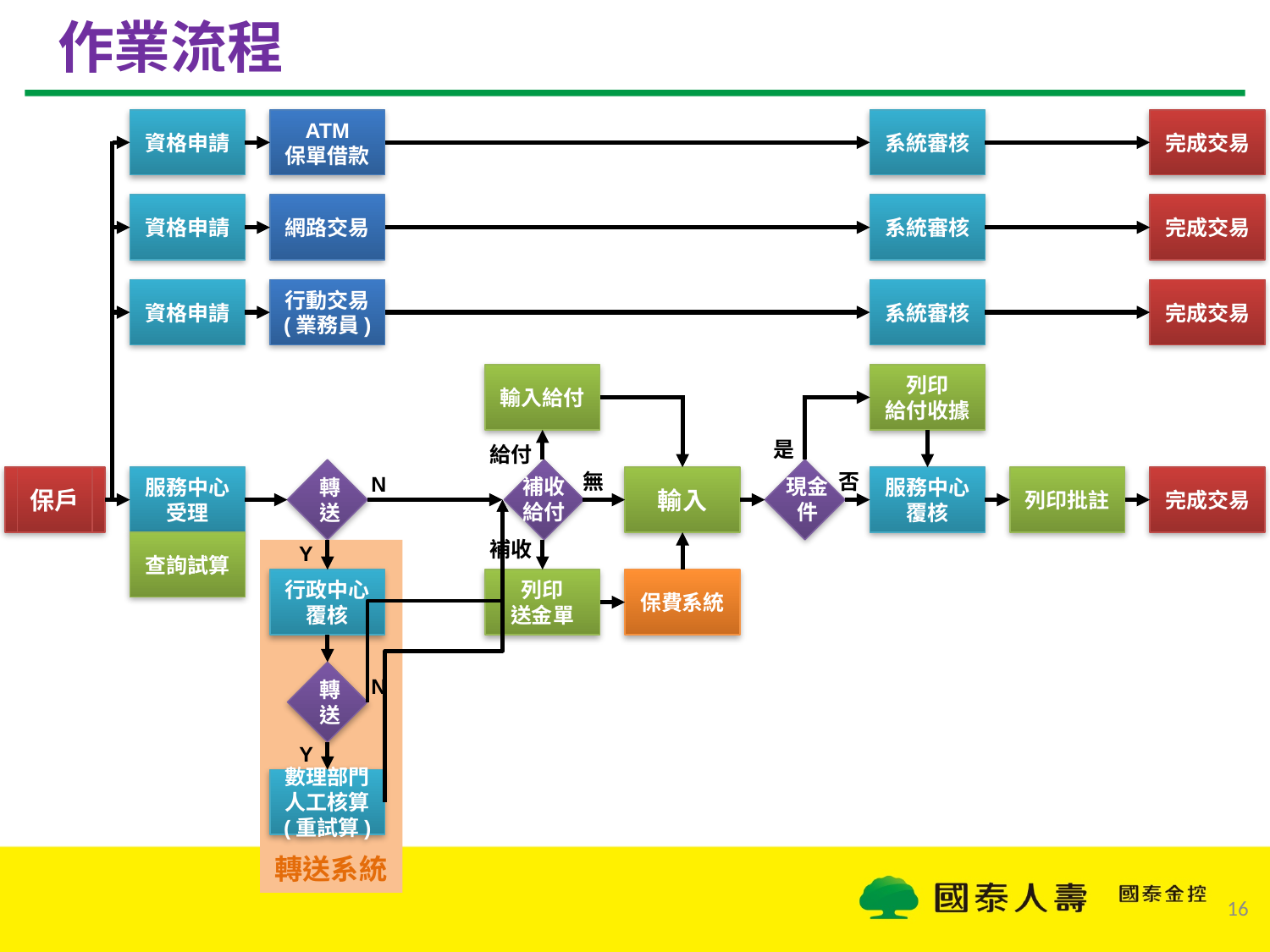

# 作業流程

資格申請
ATM
保單借款
系統審核
完成交易
資格申請
網路交易
系統審核
完成交易
資格申請
行動交易
(業務員)
系統審核
完成交易
輸入給付
列印
給付收據
是
給付
轉送

無
否
N
現金
件
保戶
服務中心
受理
補收
給付
輸入
服務中心
覆核
列印批註
完成交易
補收
查詢試算
Y

轉送系統
行政中心
覆核
列印
送金單
保費系統
轉送
N
Y
數理部門
人工核算
(重試算)
16